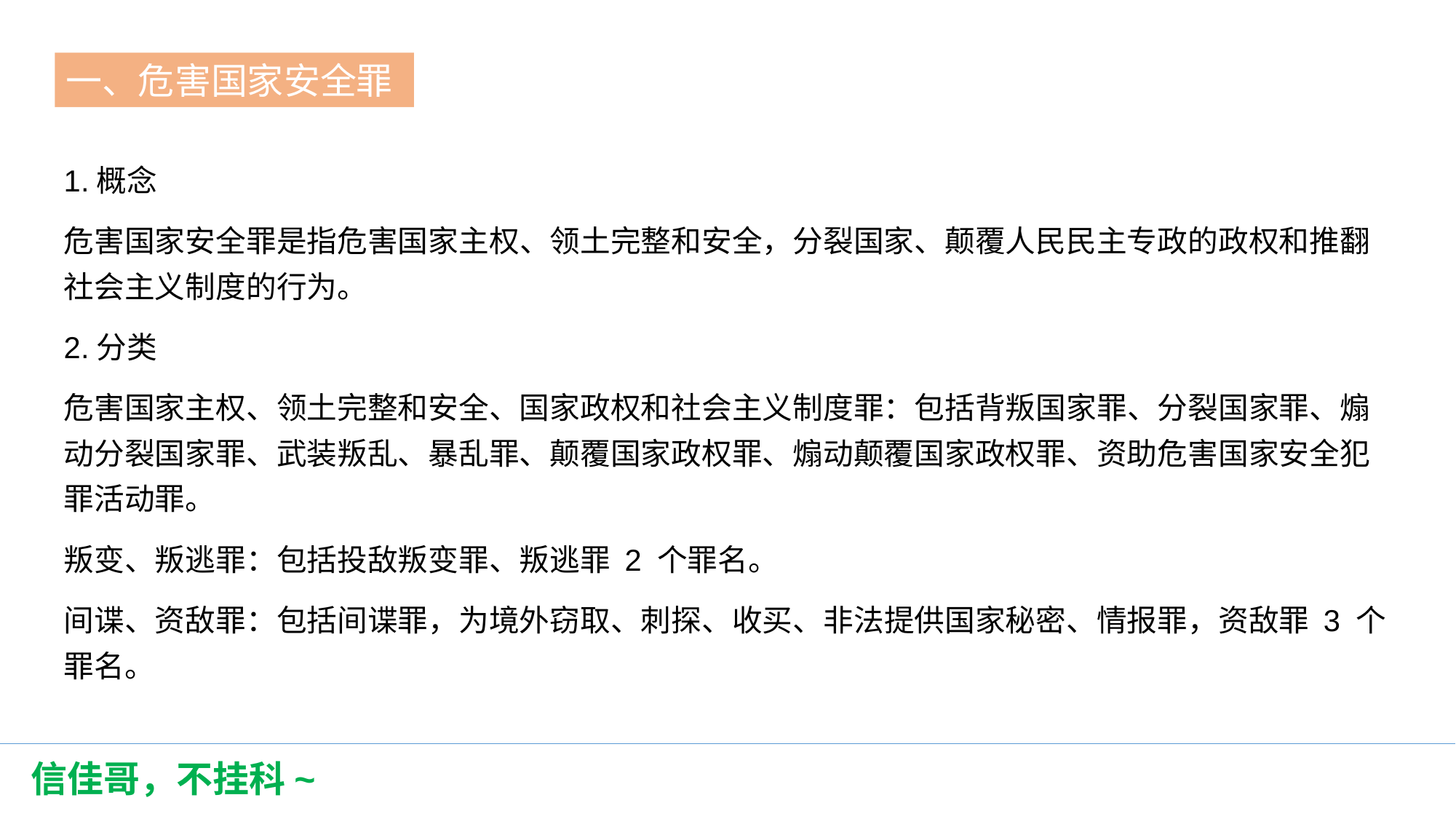

一、危害国家安全罪
第一节
1.概念
危害国家安全罪是指危害国家主权、领土完整和安全，分裂国家、颠覆人民民主专政的政权和推翻社会主义制度的行为。
2.分类
危害国家主权、领土完整和安全、国家政权和社会主义制度罪：包括背叛国家罪、分裂国家罪、煽动分裂国家罪、武装叛乱、暴乱罪、颠覆国家政权罪、煽动颠覆国家政权罪、资助危害国家安全犯罪活动罪。
叛变、叛逃罪：包括投敌叛变罪、叛逃罪 2 个罪名。
间谍、资敌罪：包括间谍罪，为境外窃取、刺探、收买、非法提供国家秘密、情报罪，资敌罪 3 个罪名。